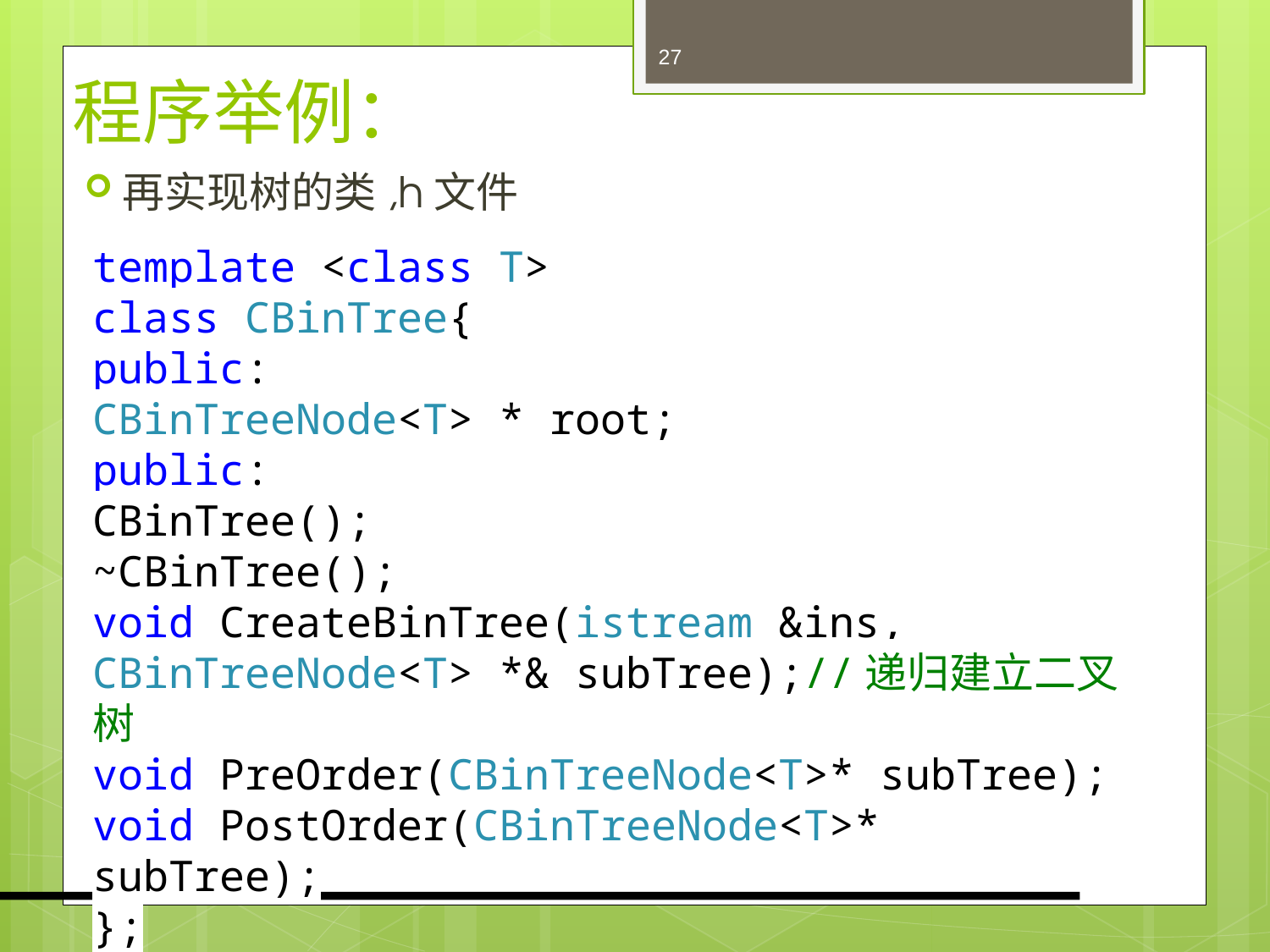

# 程序举例：
27
再实现树的类,h文件
template <class T>
class CBinTree{
public:
CBinTreeNode<T> * root;
public:
CBinTree();
~CBinTree();
void CreateBinTree(istream &ins, CBinTreeNode<T> *& subTree);//递归建立二叉树
void PreOrder(CBinTreeNode<T>* subTree);
void PostOrder(CBinTreeNode<T>* subTree);
};